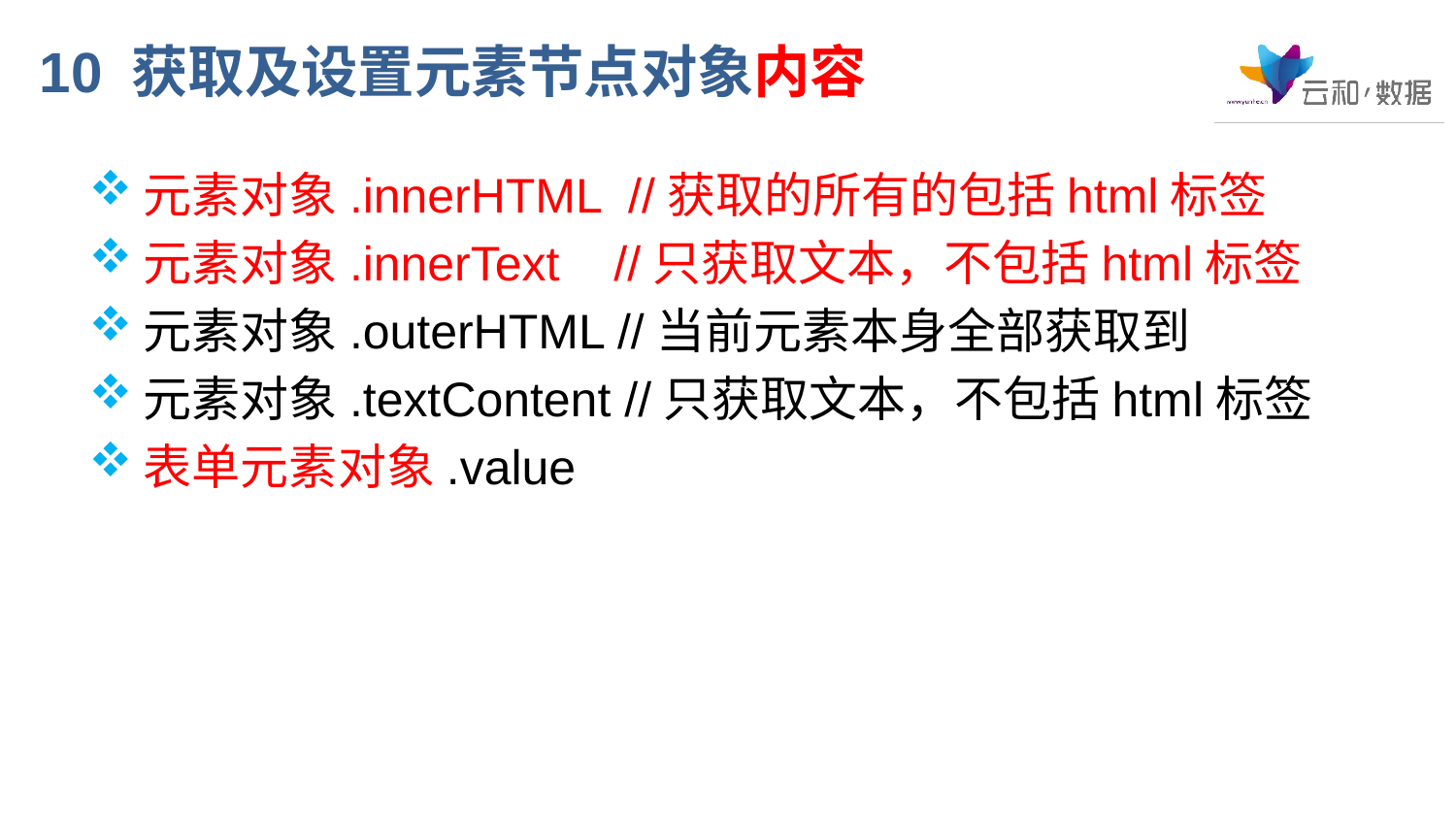

# 10 获取及设置元素节点对象内容
元素对象.innerHTML  //获取的所有的包括html标签
元素对象.innerText    //只获取文本，不包括html标签
元素对象.outerHTML //当前元素本身全部获取到
元素对象.textContent //只获取文本，不包括html标签
表单元素对象.value

13